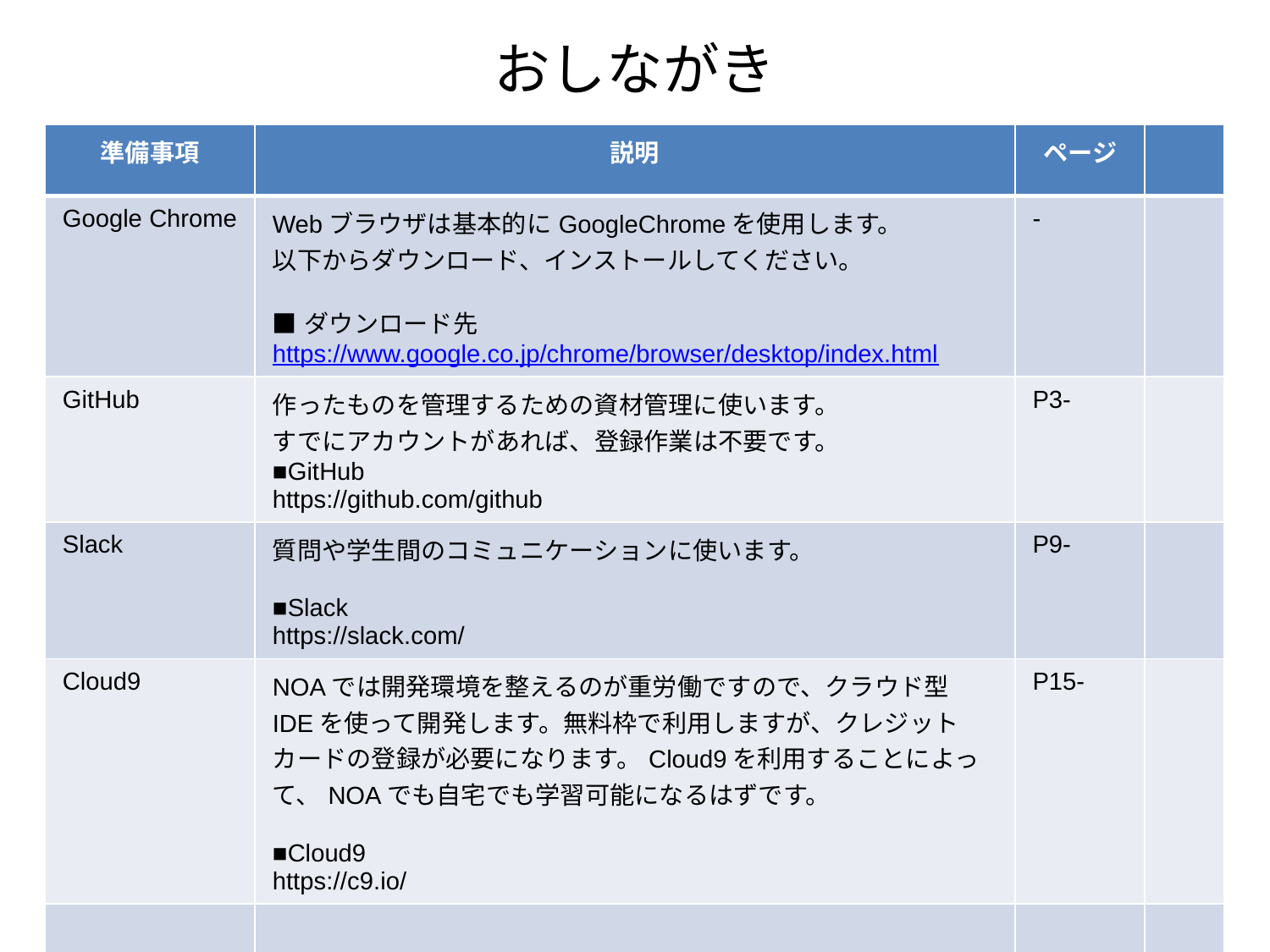

おしながき
| 準備事項 | 説明 | ページ |  |
| --- | --- | --- | --- |
| Google Chrome | Webブラウザは基本的にGoogleChromeを使用します。 以下からダウンロード、インストールしてください。 ■ダウンロード先 https://www.google.co.jp/chrome/browser/desktop/index.html | - |  |
| GitHub | 作ったものを管理するための資材管理に使います。 すでにアカウントがあれば、登録作業は不要です。 ■GitHub https://github.com/github | P3- |  |
| Slack | 質問や学生間のコミュニケーションに使います。 ■Slack https://slack.com/ | P9- |  |
| Cloud9 | NOAでは開発環境を整えるのが重労働ですので、クラウド型IDEを使って開発します。無料枠で利用しますが、クレジットカードの登録が必要になります。Cloud9を利用することによって、NOAでも自宅でも学習可能になるはずです。 ■Cloud9 https://c9.io/ | P15- |  |
|  |  |  |  |